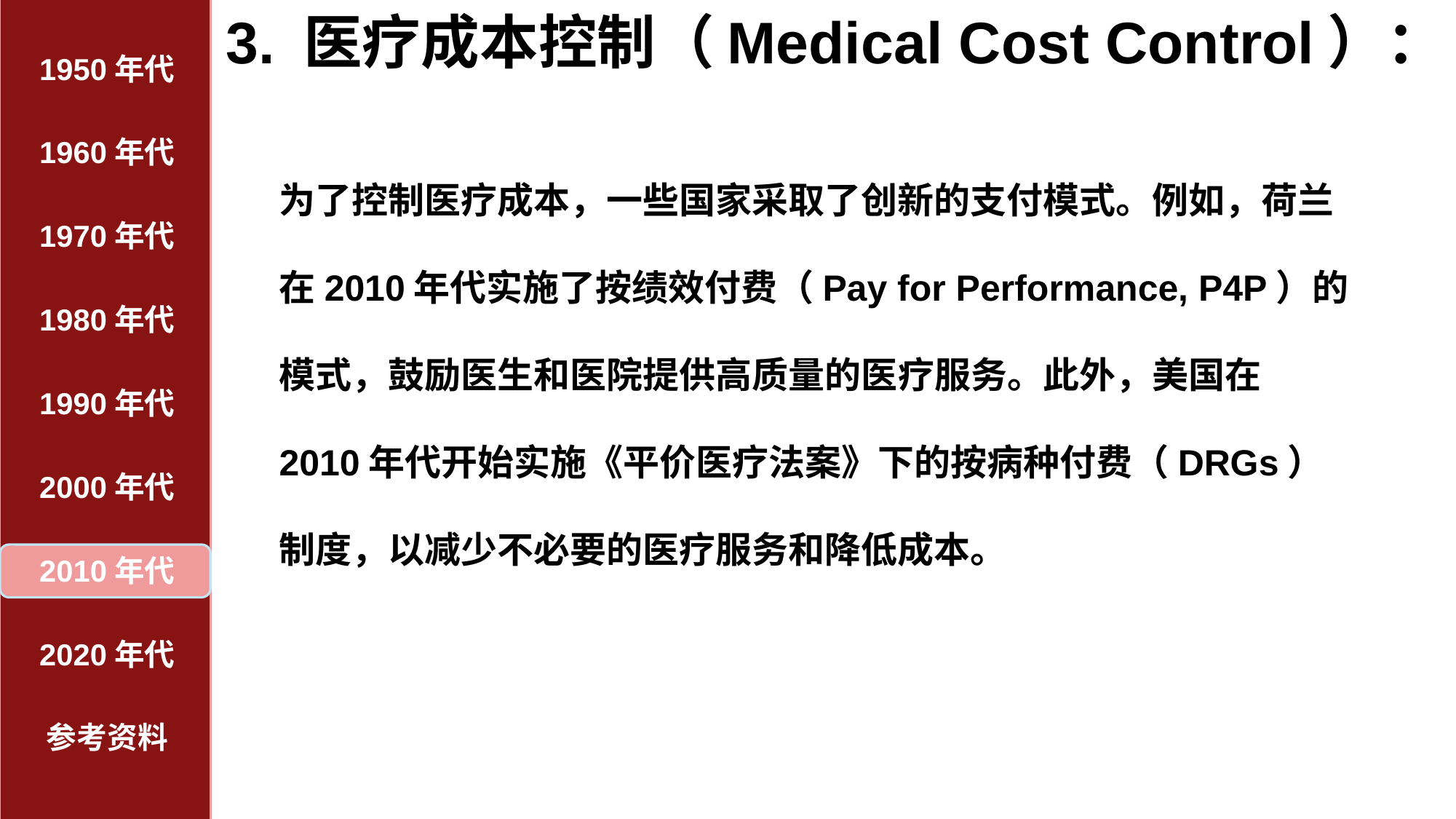

# 3. 医疗成本控制（Medical Cost Control）：

1950年代
1960年代
为了控制医疗成本，一些国家采取了创新的支付模式。例如，荷兰在2010年代实施了按绩效付费（Pay for Performance, P4P）的模式，鼓励医生和医院提供高质量的医疗服务。此外，美国在2010年代开始实施《平价医疗法案》下的按病种付费（DRGs）制度，以减少不必要的医疗服务和降低成本。
1970年代
1980年代

1990年代

2000年代

2010年代
2020年代
参考资料